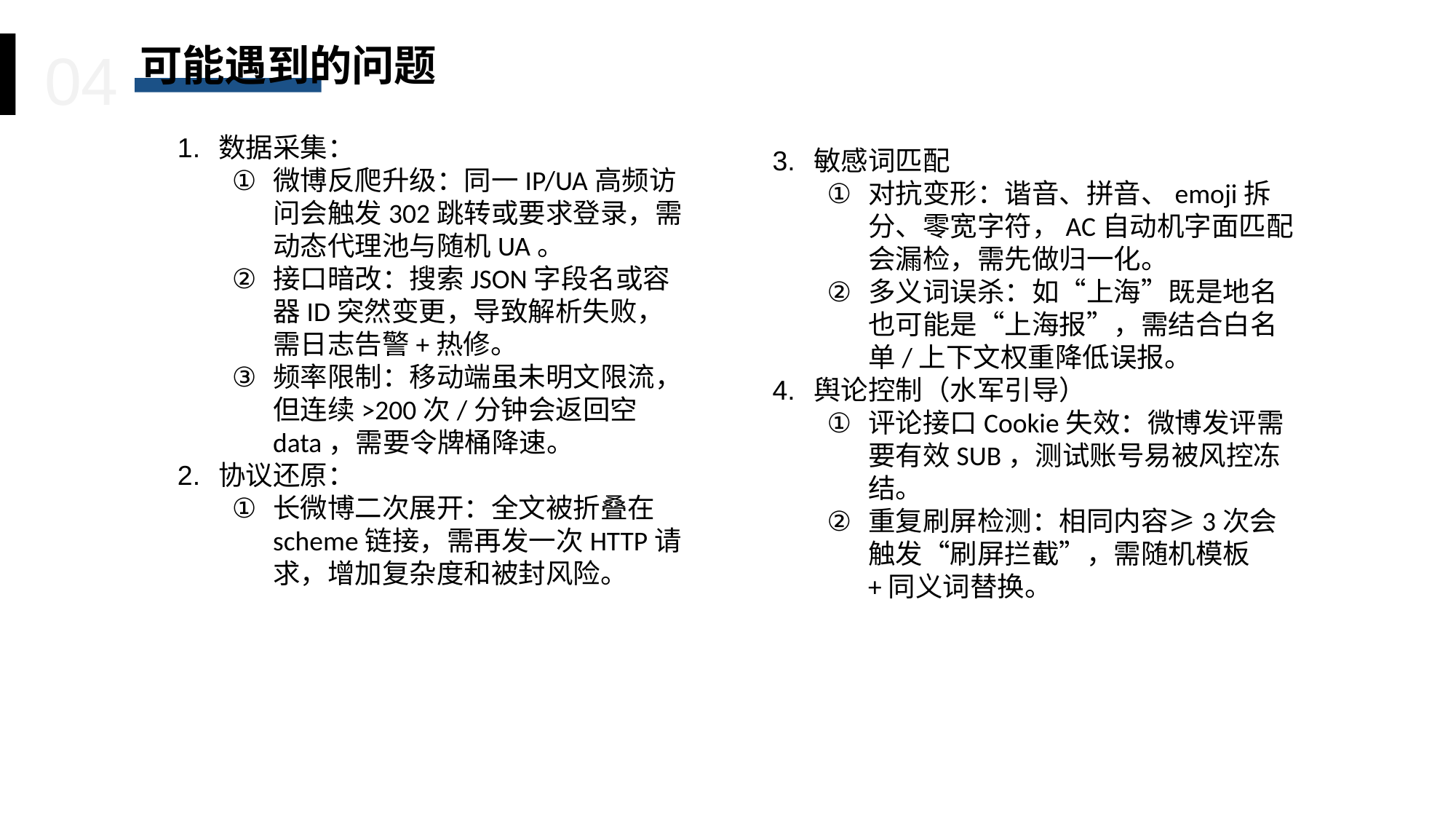

04
可能遇到的问题

数据采集：
微博反爬升级：同一IP/UA高频访问会触发302跳转或要求登录，需动态代理池与随机UA。
接口暗改：搜索JSON字段名或容器ID突然变更，导致解析失败，需日志告警+热修。
频率限制：移动端虽未明文限流，但连续>200次/分钟会返回空data，需要令牌桶降速。
协议还原：
长微博二次展开：全文被折叠在scheme链接，需再发一次HTTP请求，增加复杂度和被封风险。

敏感词匹配
对抗变形：谐音、拼音、emoji拆分、零宽字符，AC自动机字面匹配会漏检，需先做归一化。
多义词误杀：如“上海”既是地名也可能是“上海报”，需结合白名单/上下文权重降低误报。
舆论控制（水军引导）
评论接口Cookie失效：微博发评需要有效SUB，测试账号易被风控冻结。
重复刷屏检测：相同内容≥3次会触发“刷屏拦截”，需随机模板+同义词替换。